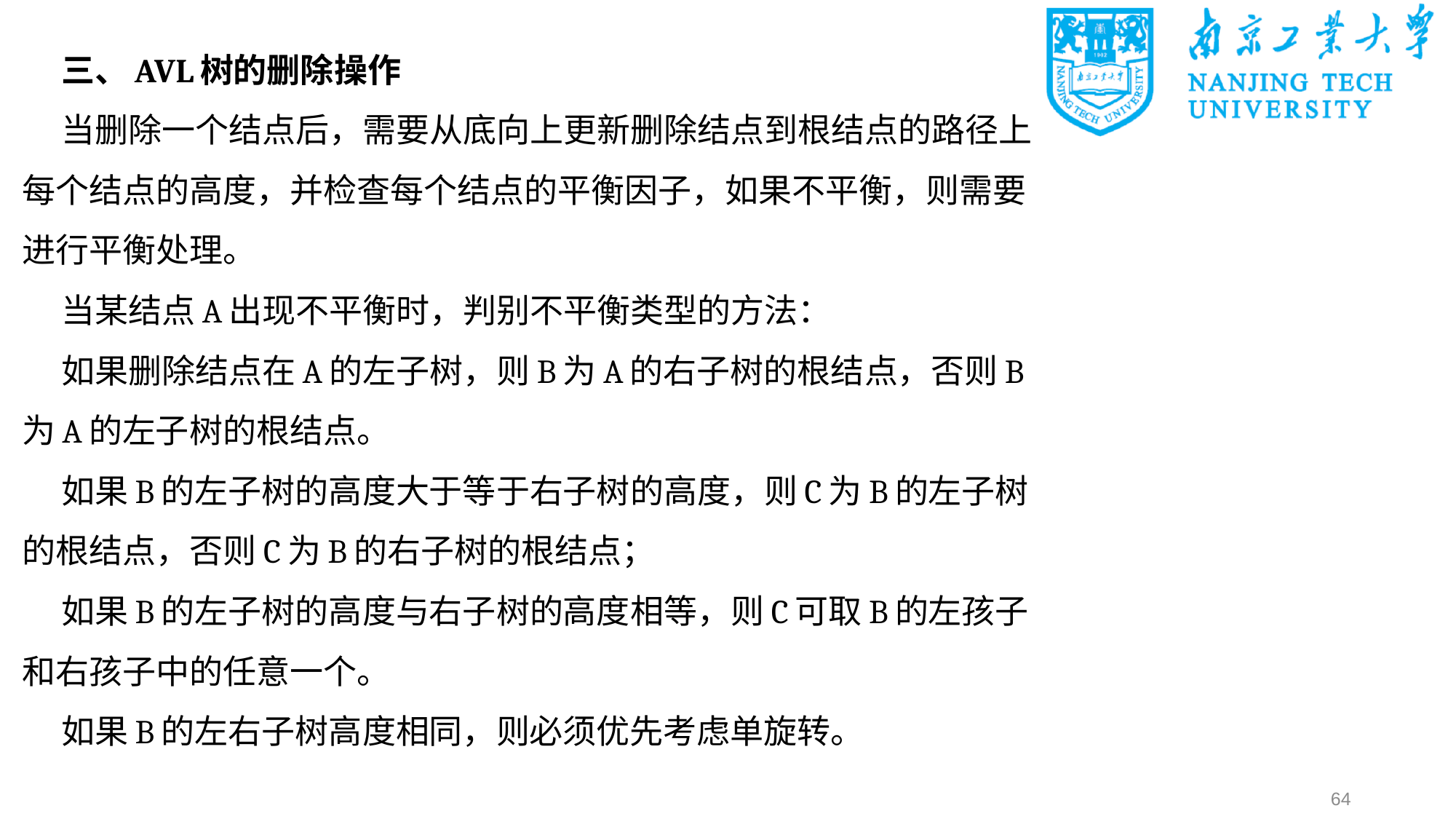

三、AVL树的删除操作
当删除一个结点后，需要从底向上更新删除结点到根结点的路径上每个结点的高度，并检查每个结点的平衡因子，如果不平衡，则需要进行平衡处理。
当某结点A出现不平衡时，判别不平衡类型的方法：
如果删除结点在A的左子树，则B为A的右子树的根结点，否则B为A的左子树的根结点。
如果B的左子树的高度大于等于右子树的高度，则C为B的左子树的根结点，否则C为B的右子树的根结点；
如果B的左子树的高度与右子树的高度相等，则C可取B的左孩子和右孩子中的任意一个。
如果B的左右子树高度相同，则必须优先考虑单旋转。
64